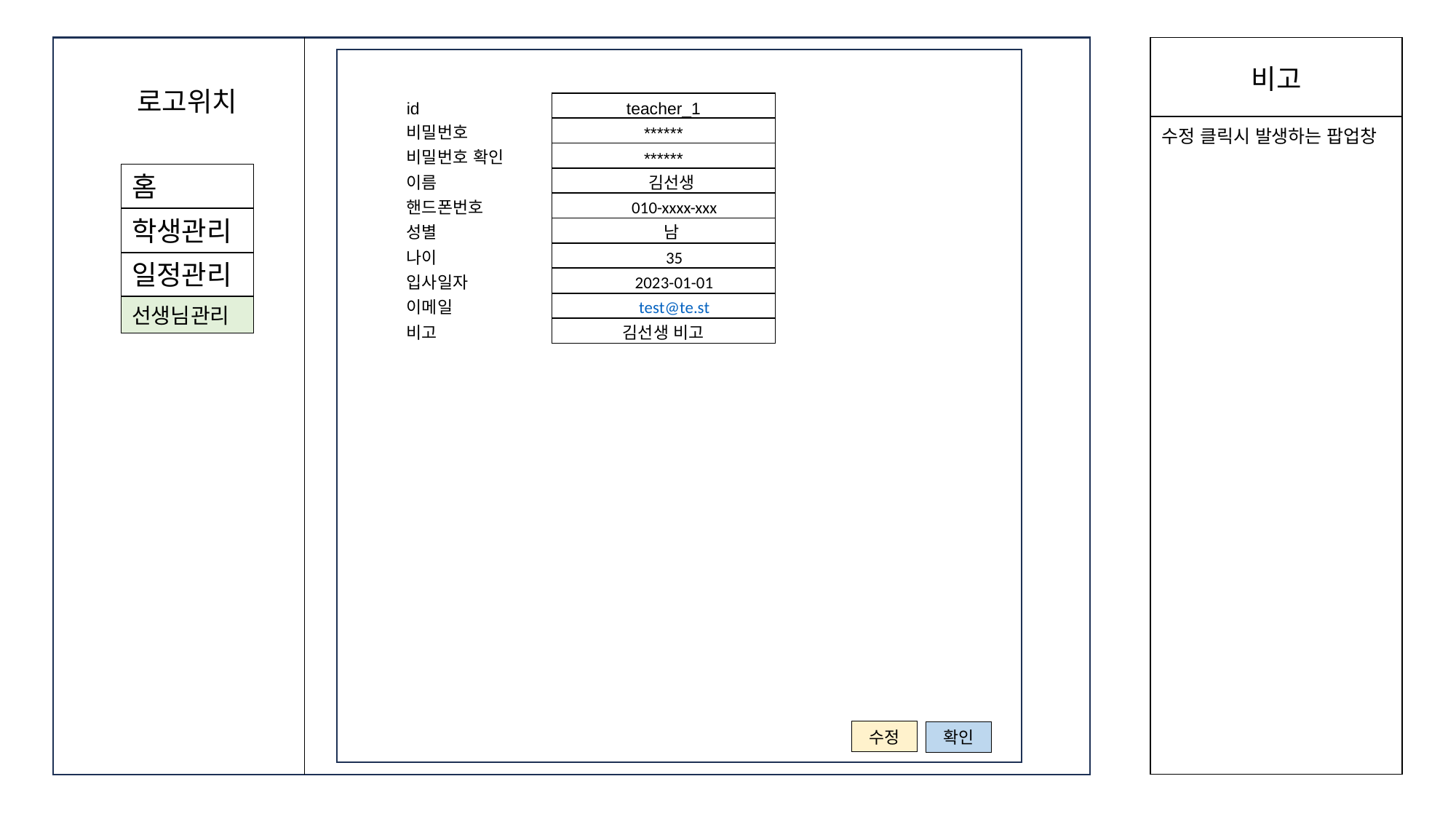

| 비고 |
| --- |
| 수정 클릭시 발생하는 팝업창 |

로고위치
| id | teacher\_1 |
| --- | --- |
| 비밀번호 | \*\*\*\*\*\* |
| 비밀번호 확인 | \*\*\*\*\*\* |
| 이름 | 김선생 |
| 핸드폰번호 | 010-xxxx-xxx |
| 성별 | 남 |
| 나이 | 35 |
| 입사일자 | 2023-01-01 |
| 이메일 | test@te.st |
| 비고 | 김선생 비고 |
홈
학생관리
일정관리
선생님관리
수정
취소
확인